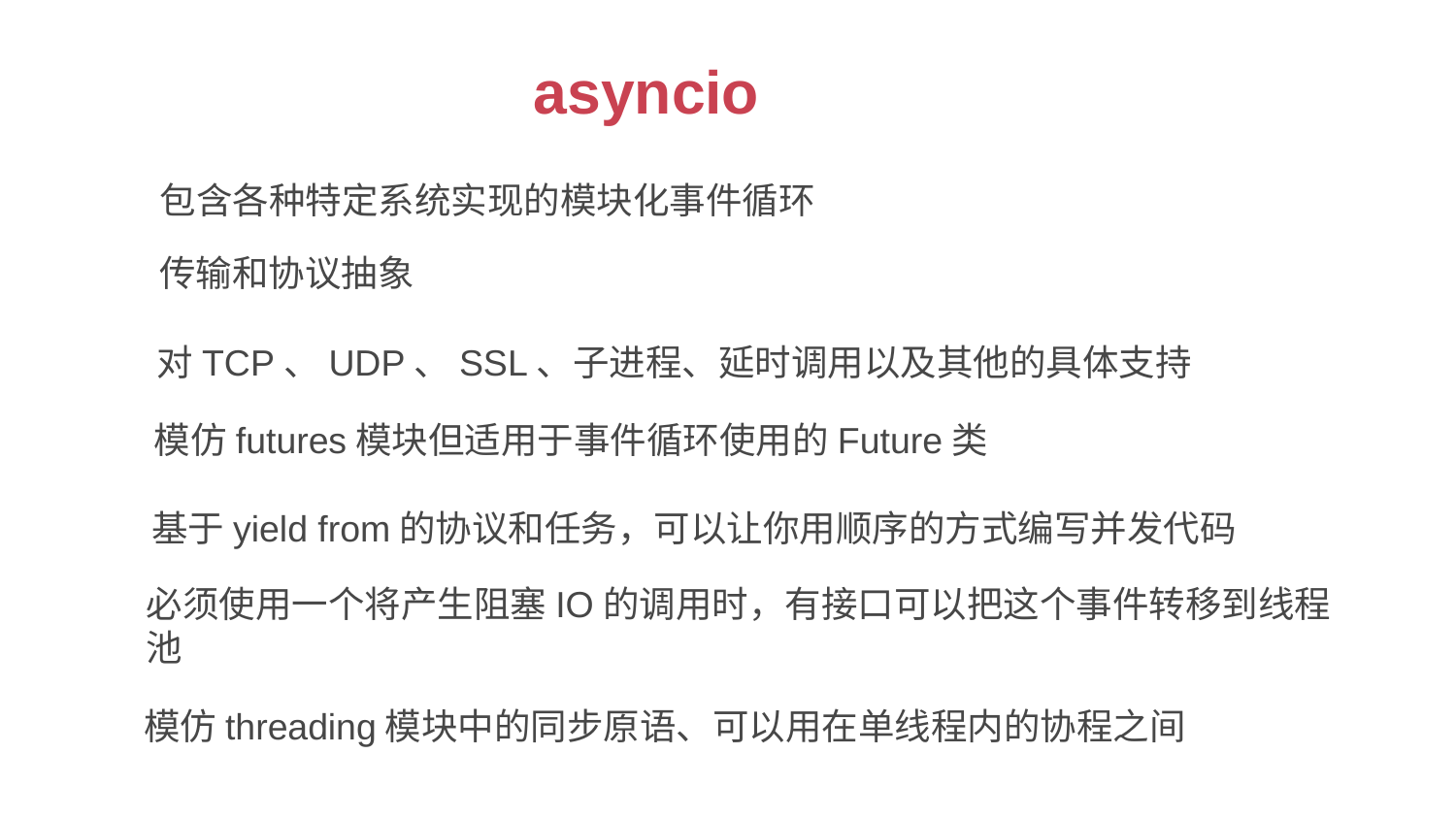

asyncio
包含各种特定系统实现的模块化事件循环
传输和协议抽象
对TCP、UDP、SSL、子进程、延时调用以及其他的具体支持
模仿futures模块但适用于事件循环使用的Future类
基于yield from的协议和任务，可以让你用顺序的方式编写并发代码
必须使用一个将产生阻塞IO的调用时，有接口可以把这个事件转移到线程池
模仿threading模块中的同步原语、可以用在单线程内的协程之间